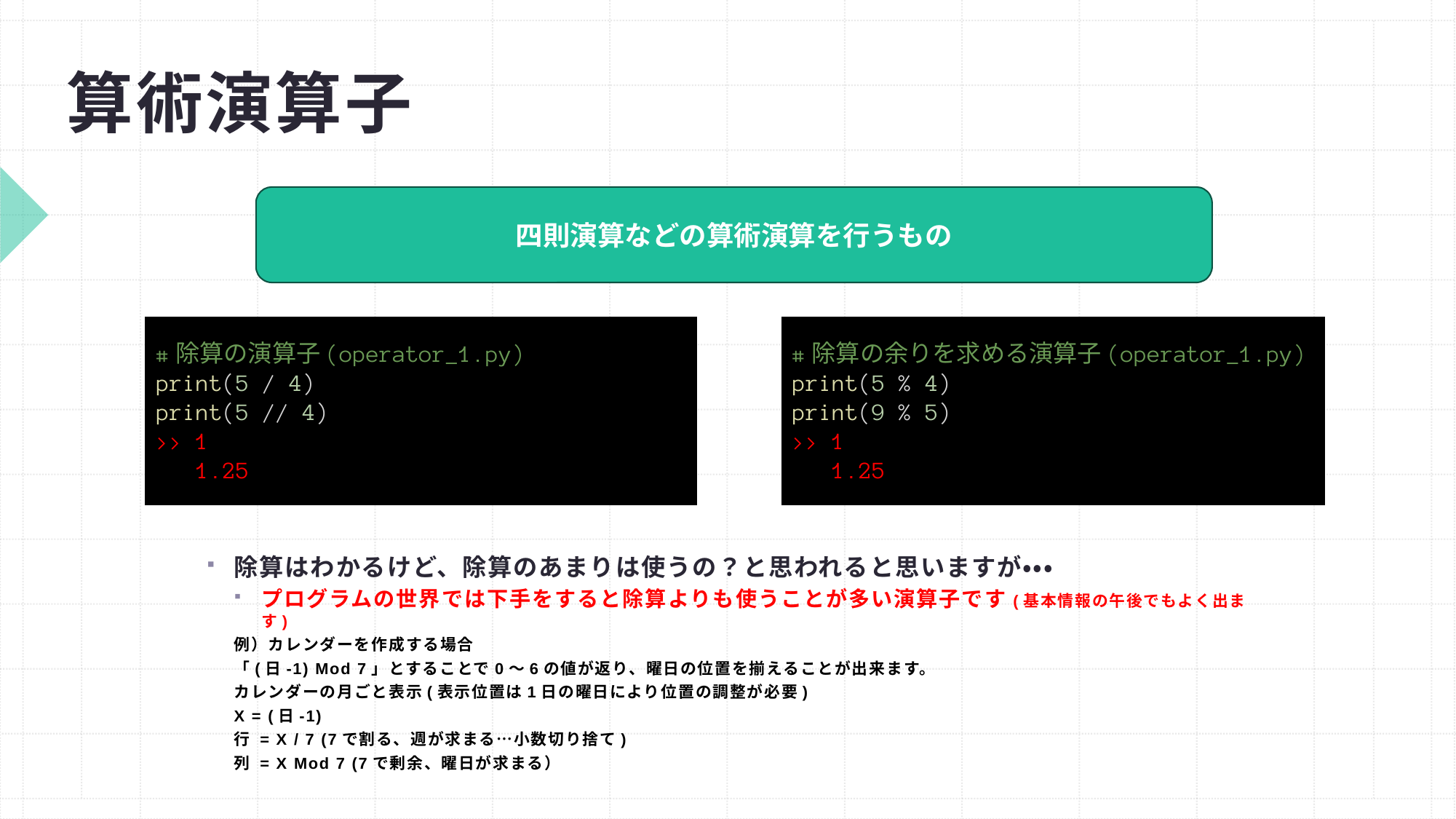

# 算術演算子
四則演算などの算術演算を行うもの
#除算の演算子(operator_1.py)
print(5 / 4)
print(5 // 4)
>> 1
   1.25
#除算の余りを求める演算子(operator_1.py)
print(5 % 4)
print(9 % 5)
>> 1
   1.25
除算はわかるけど、除算のあまりは使うの？と思われると思いますが・・・
プログラムの世界では下手をすると除算よりも使うことが多い演算子です(基本情報の午後でもよく出ます)
例）カレンダーを作成する場合
「(日-1) Mod 7」とすることで0～6の値が返り、曜日の位置を揃えることが出来ます。
カレンダーの月ごと表示(表示位置は1日の曜日により位置の調整が必要)
X = (日-1)
行 = X / 7 (7で割る、週が求まる…小数切り捨て)
列 = X Mod 7 (7で剰余、曜日が求まる）